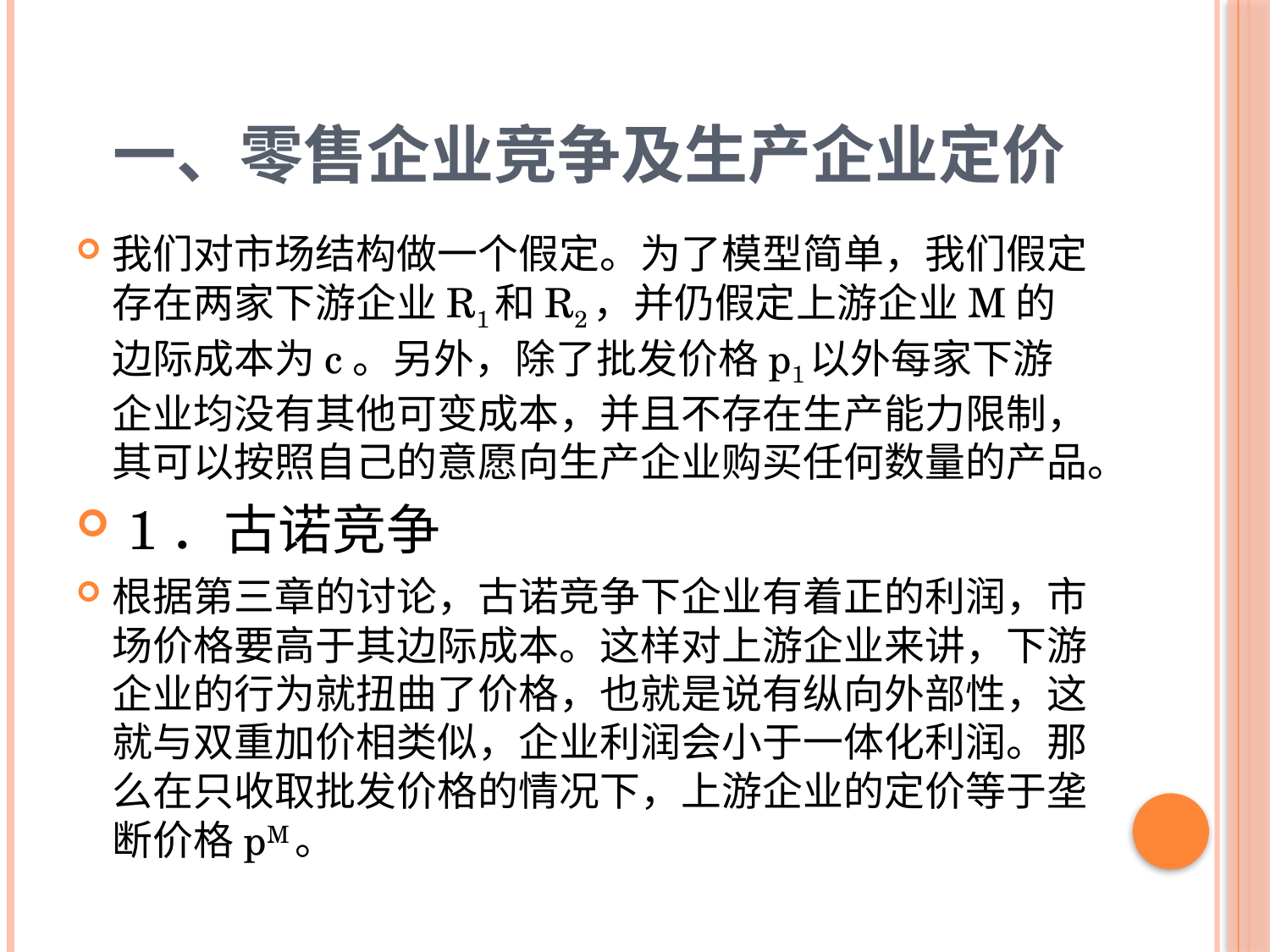

# 一、零售企业竞争及生产企业定价
我们对市场结构做一个假定。为了模型简单，我们假定存在两家下游企业R1和R2，并仍假定上游企业M的边际成本为c。另外，除了批发价格p1以外每家下游企业均没有其他可变成本，并且不存在生产能力限制，其可以按照自己的意愿向生产企业购买任何数量的产品。
 1．古诺竞争
根据第三章的讨论，古诺竞争下企业有着正的利润，市场价格要高于其边际成本。这样对上游企业来讲，下游企业的行为就扭曲了价格，也就是说有纵向外部性，这就与双重加价相类似，企业利润会小于一体化利润。那么在只收取批发价格的情况下，上游企业的定价等于垄断价格pM。